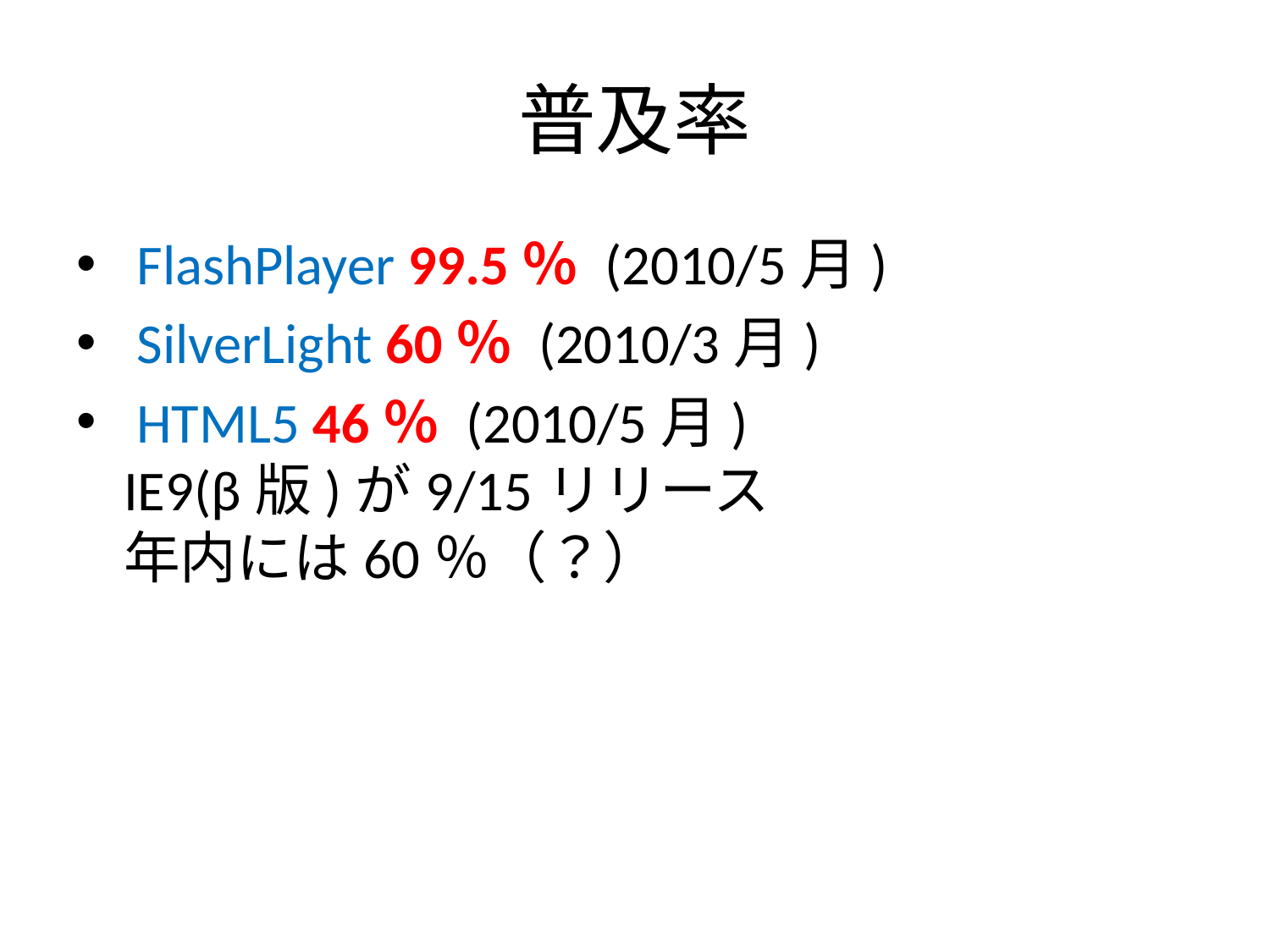

# 普及率
 FlashPlayer 99.5％ (2010/5月)
 SilverLight 60％ (2010/3月)
 HTML5 46％ (2010/5月)
IE9(β版)が9/15リリース
年内には60％（？）